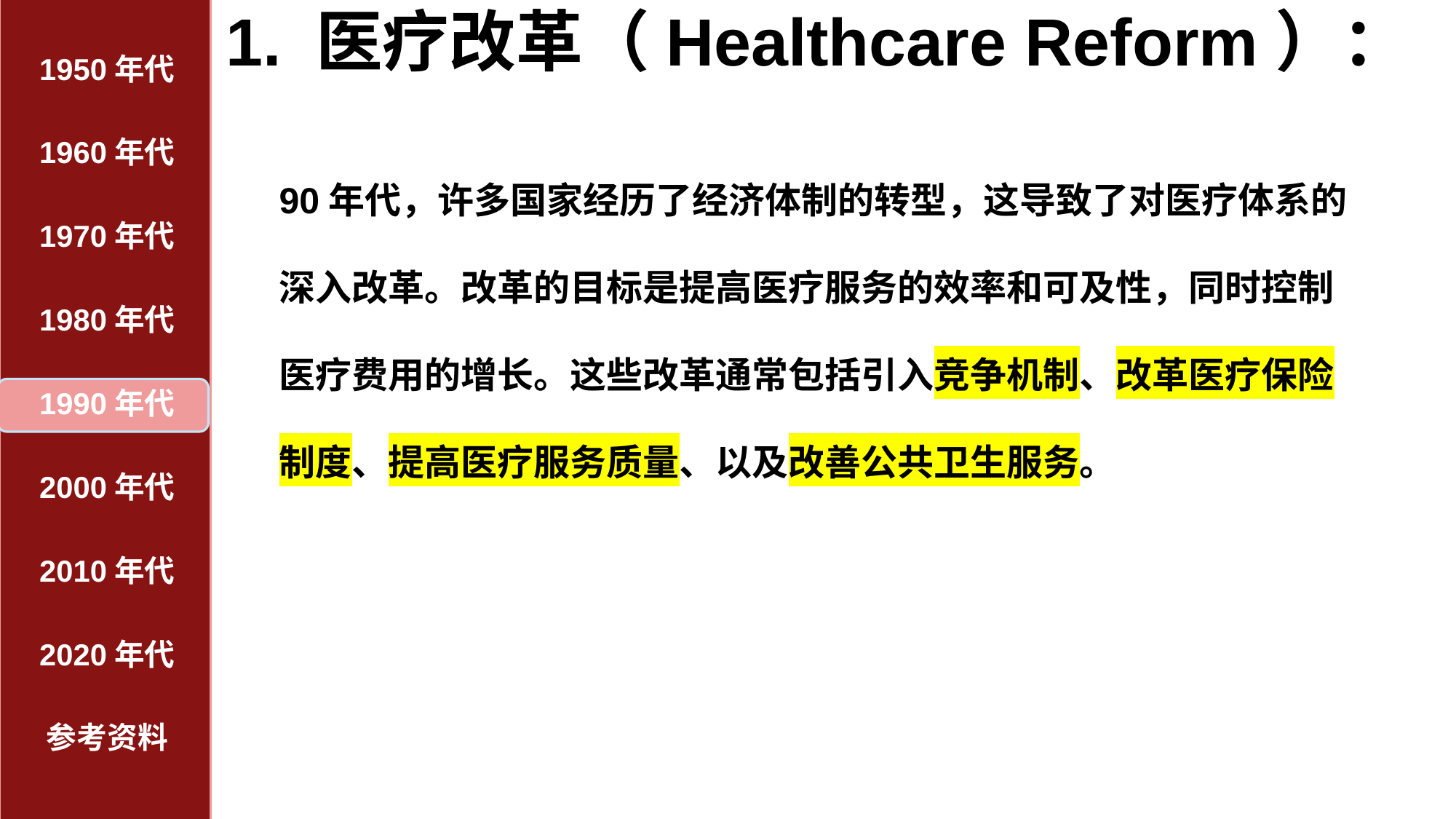

# 1. 医疗改革（Healthcare Reform）：

1950年代
1960年代
90年代，许多国家经历了经济体制的转型，这导致了对医疗体系的深入改革。改革的目标是提高医疗服务的效率和可及性，同时控制医疗费用的增长。这些改革通常包括引入竞争机制、改革医疗保险制度、提高医疗服务质量、以及改善公共卫生服务。
1970年代
1980年代

1990年代

2000年代
2010年代
2020年代
参考资料